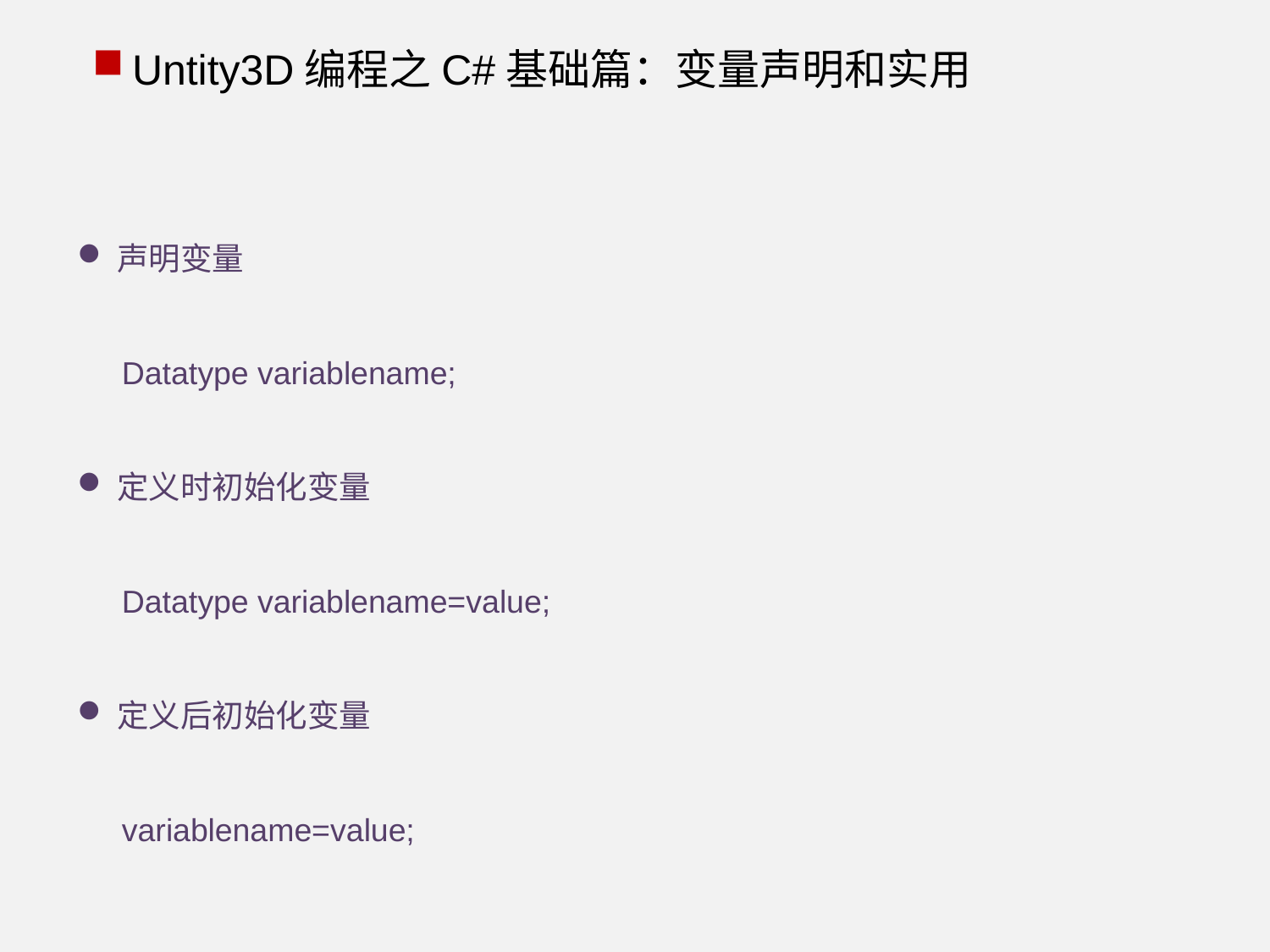

Untity3D编程之C#基础篇：变量声明和实用
声明变量
     Datatype variablename;
定义时初始化变量
     Datatype variablename=value;
定义后初始化变量
     variablename=value;